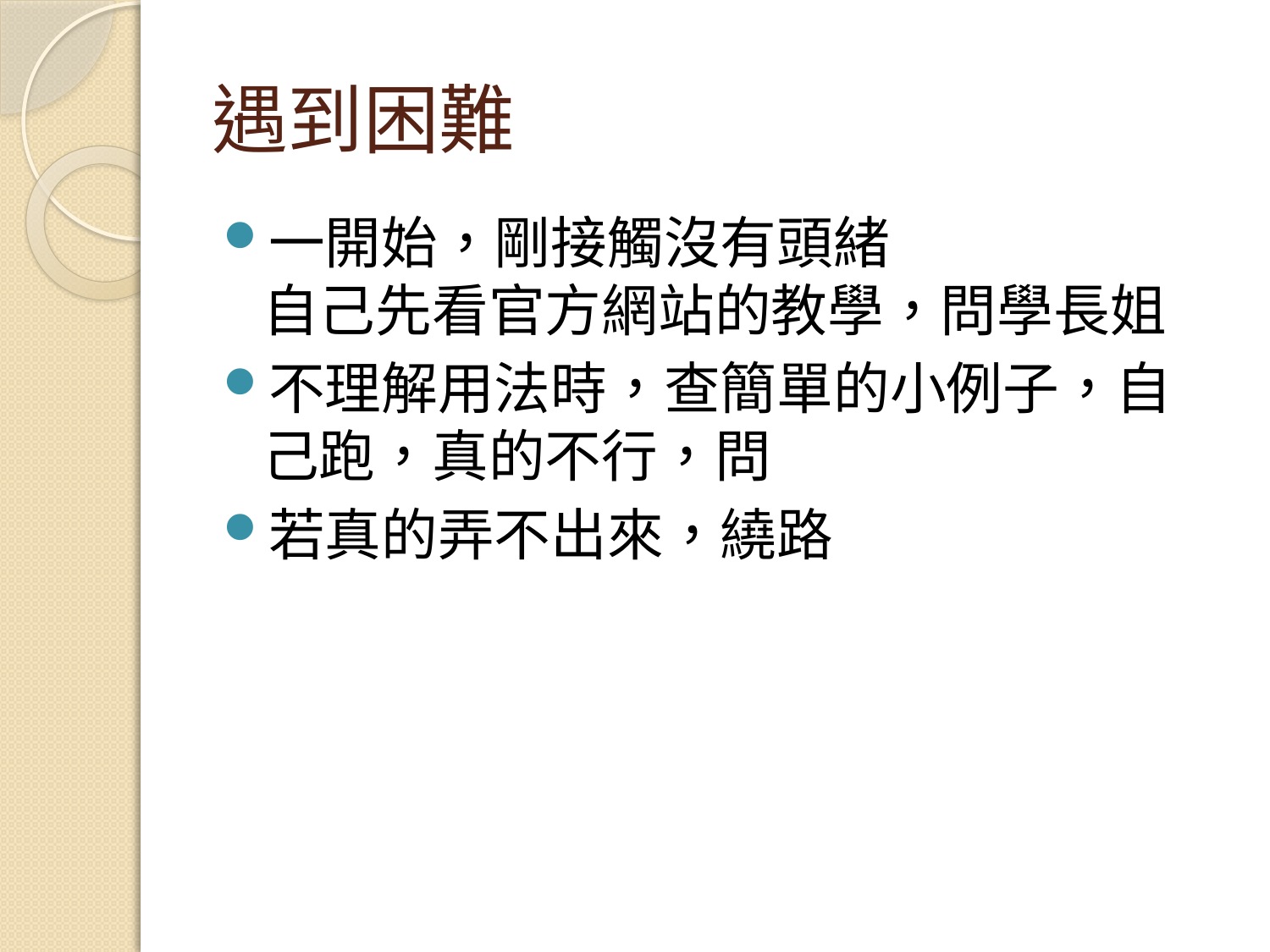

# 遇到困難
一開始，剛接觸沒有頭緒
自己先看官方網站的教學，問學長姐
不理解用法時，查簡單的小例子，自己跑，真的不行，問
若真的弄不出來，繞路